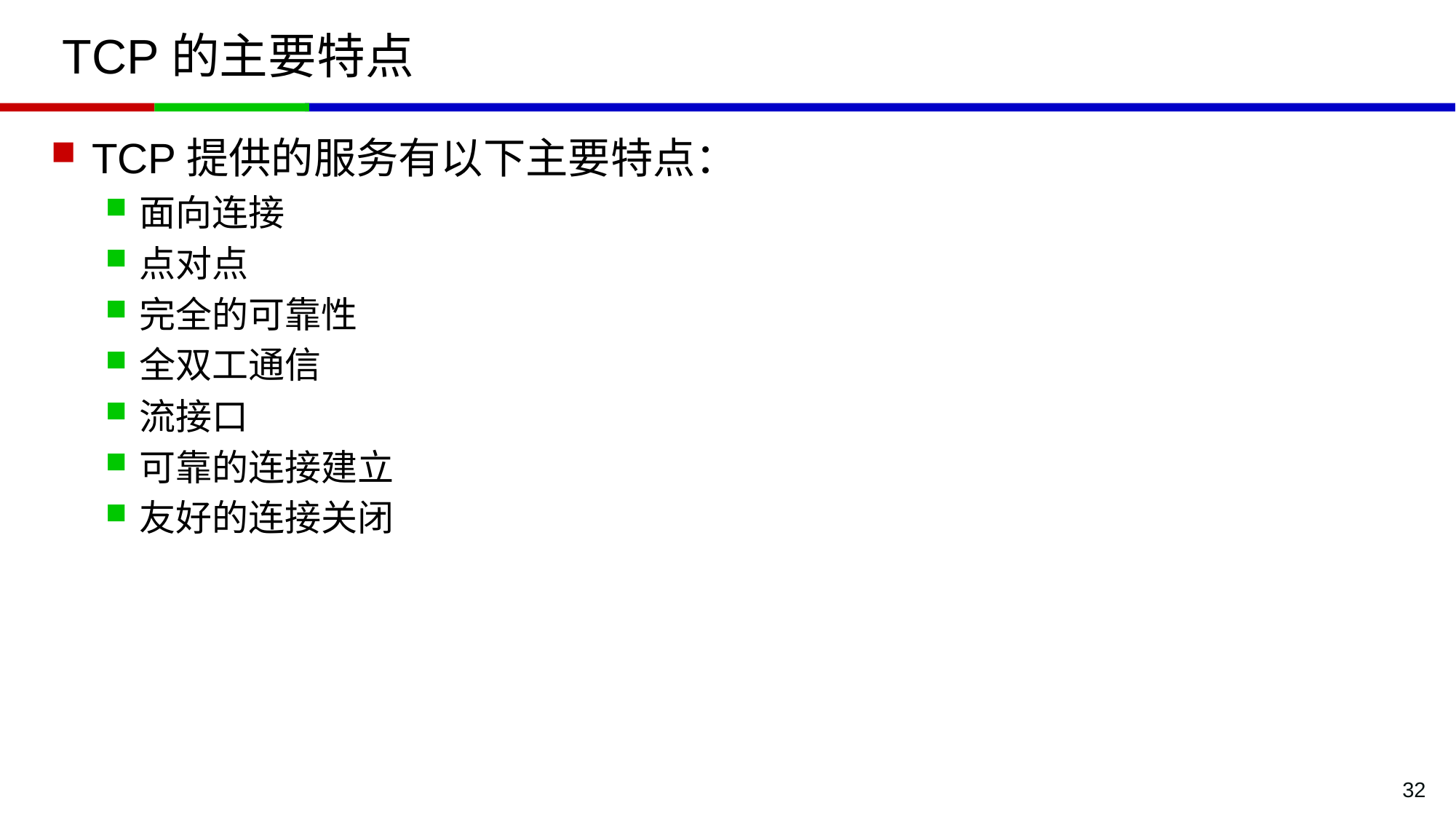

# TCP的主要特点
TCP提供的服务有以下主要特点：
面向连接
点对点
完全的可靠性
全双工通信
流接口
可靠的连接建立
友好的连接关闭
32